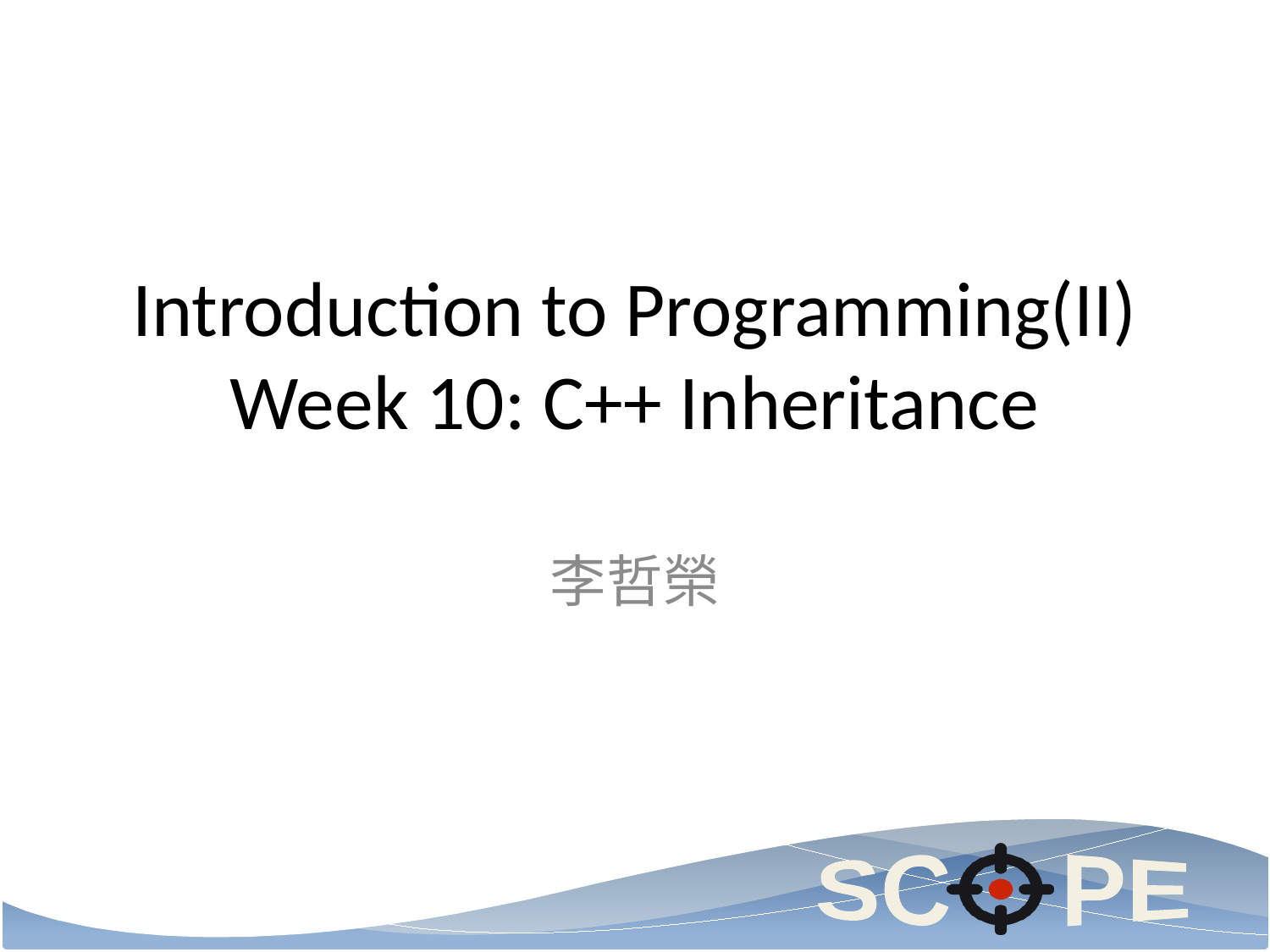

# Introduction to Programming(II) Week 10: C++ Inheritance
李哲榮